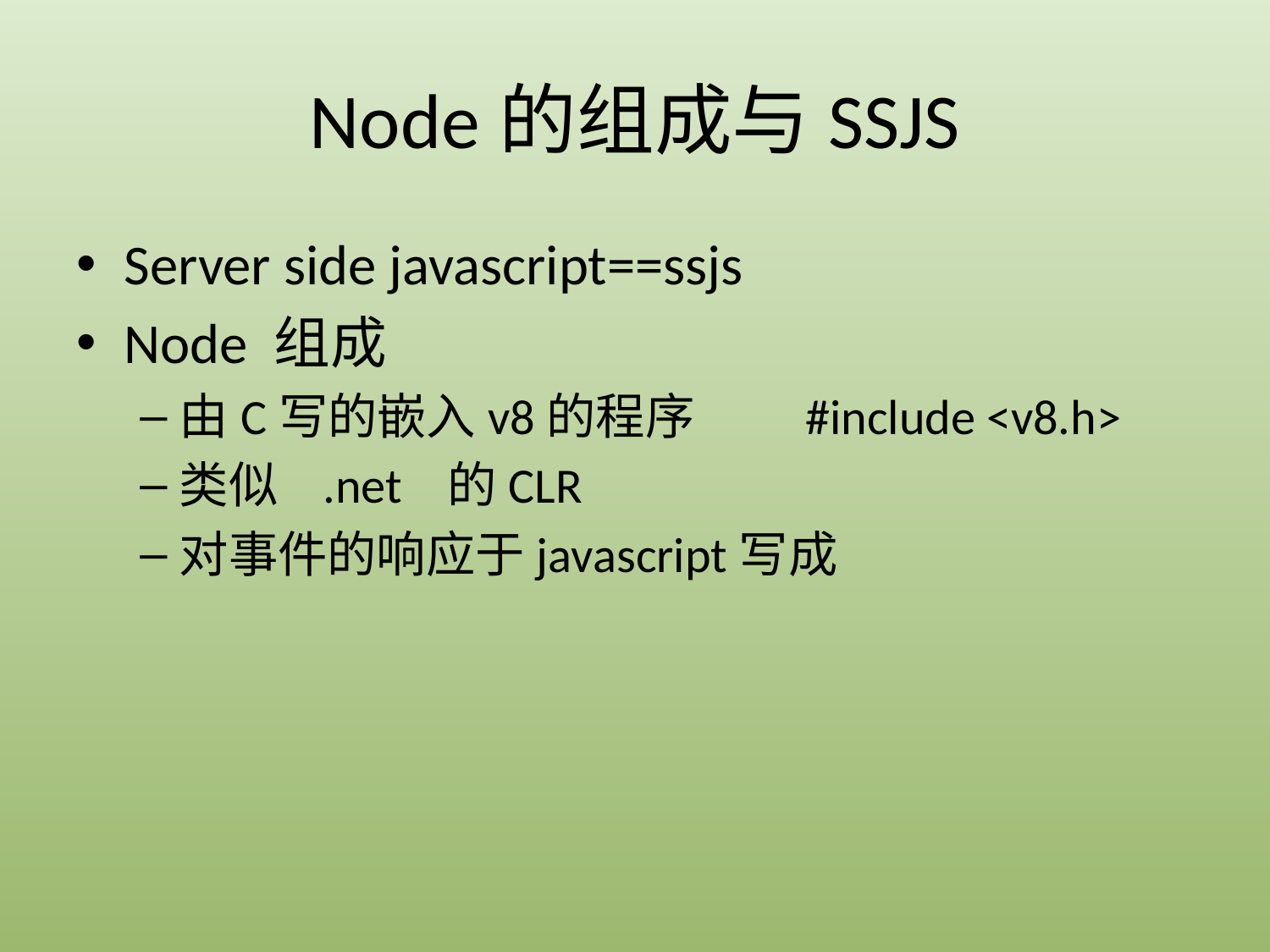

# Node的组成与SSJS
Server side javascript==ssjs
Node 组成
由C写的嵌入v8的程序         #include <v8.h>
类似   .net   的CLR
对事件的响应于javascript写成